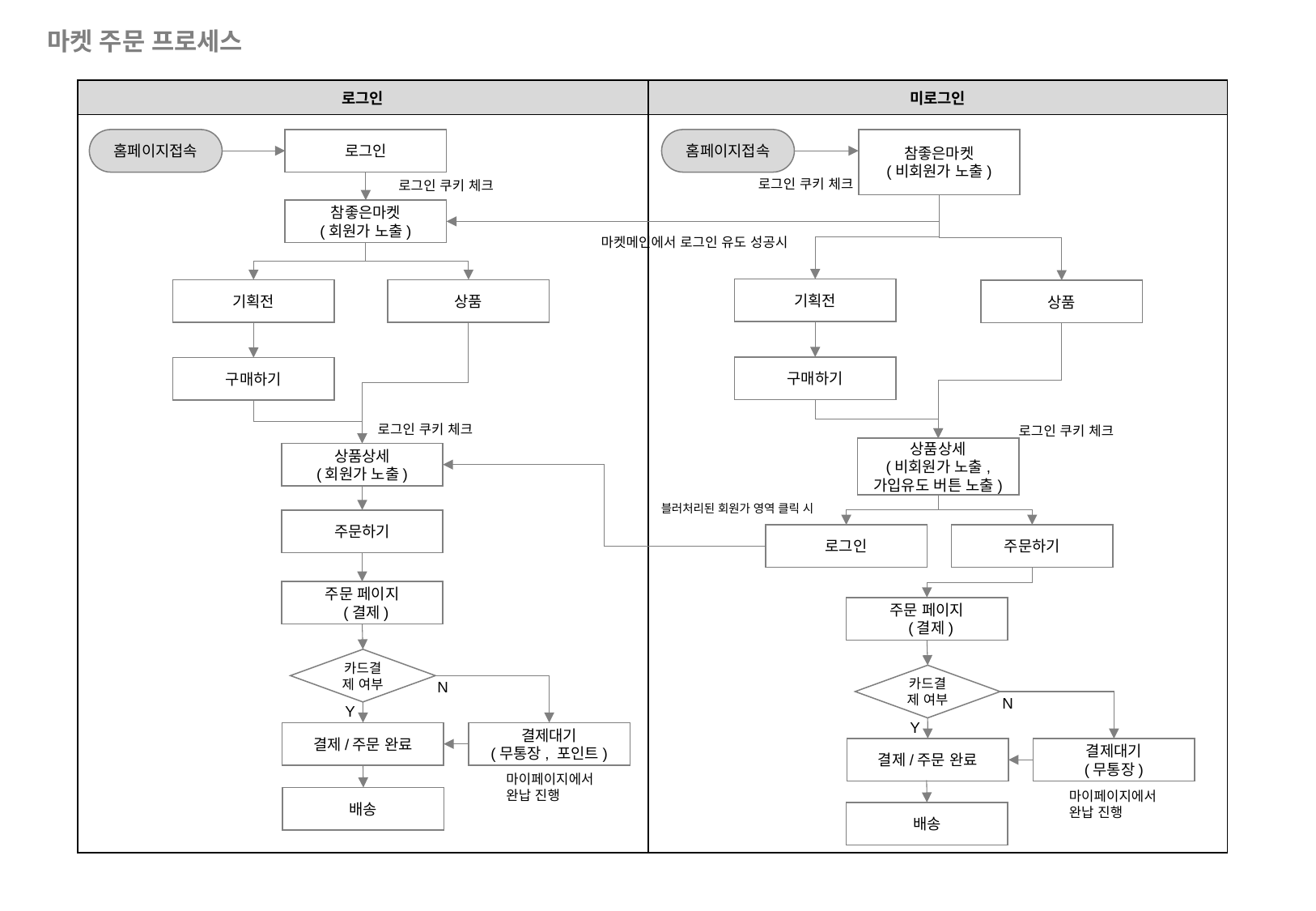

마켓 주문 프로세스
| 로그인 | 미로그인 |
| --- | --- |
|  |  |
홈페이지접속
로그인
홈페이지접속
참좋은마켓
(비회원가 노출)
로그인 쿠키 체크
로그인 쿠키 체크
참좋은마켓
(회원가 노출)
마켓메인에서 로그인 유도 성공시
기획전
기획전
상품
상품
구매하기
구매하기
로그인 쿠키 체크
로그인 쿠키 체크
상품상세
(비회원가 노출, 가입유도 버튼 노출)
상품상세
(회원가 노출)
블러처리된 회원가 영역 클릭 시
주문하기
로그인
주문하기
주문 페이지
 (결제)
주문 페이지
 (결제)
카드결제 여부
카드결제 여부
N
N
Y
Y
결제대기
(무통장, 포인트)
결제/주문 완료
결제대기
(무통장)
결제/주문 완료
마이페이지에서
완납 진행

마이페이지에서
완납 진행

배송
배송